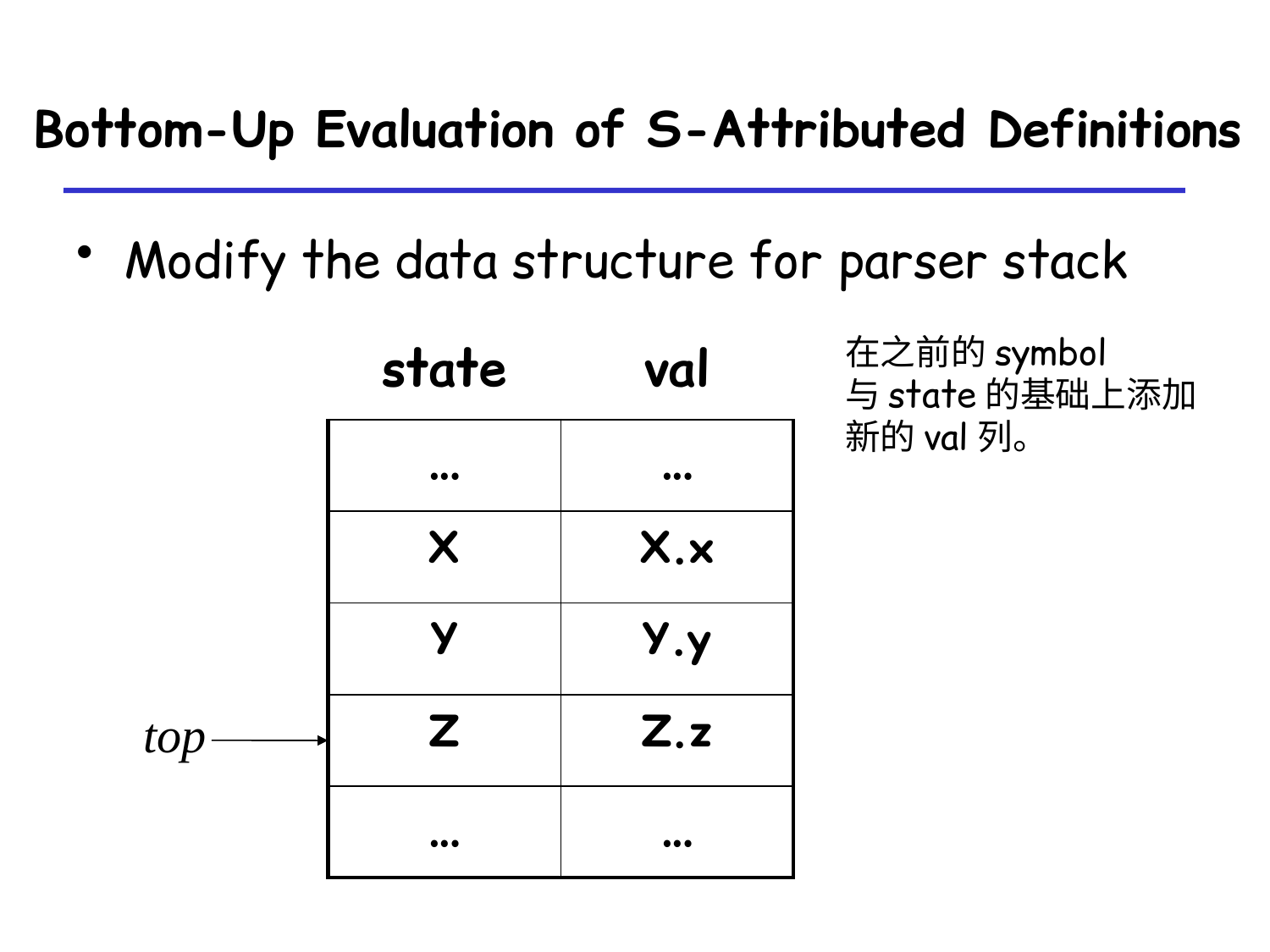

# Bottom-Up Evaluation of S-Attributed Definitions
Modify the data structure for parser stack
在之前的symbol
与state的基础上添加
新的val列。
| state | val |
| --- | --- |
| … | … |
| X | X.x |
| Y | Y.y |
| Z | Z.z |
| … | … |
top

44